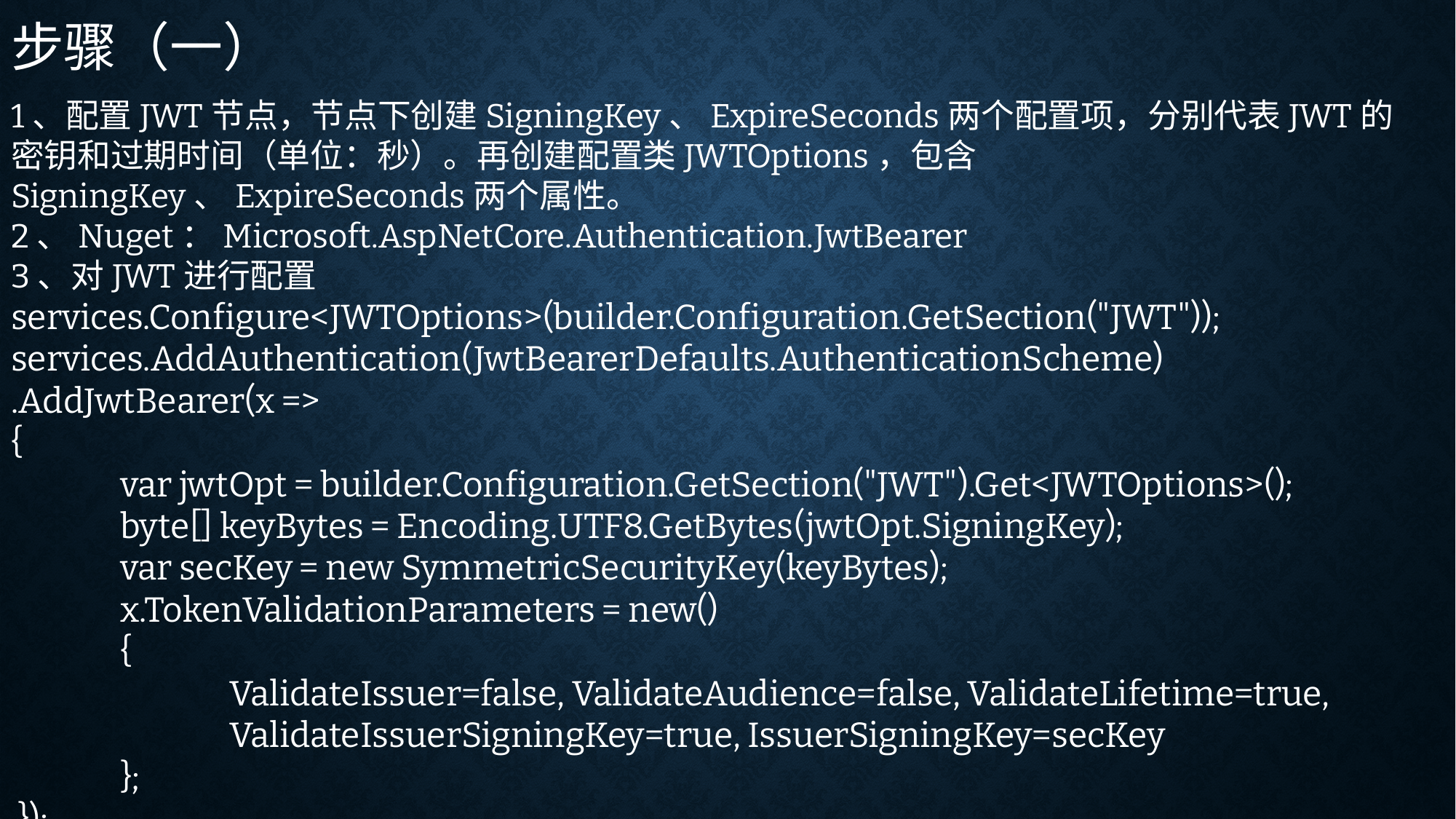

步骤（一）
1、配置JWT节点，节点下创建SigningKey、ExpireSeconds两个配置项，分别代表JWT的密钥和过期时间（单位：秒）。再创建配置类JWTOptions，包含SigningKey、ExpireSeconds两个属性。
2、Nuget：Microsoft.AspNetCore.Authentication.JwtBearer
3、对JWT进行配置
services.Configure<JWTOptions>(builder.Configuration.GetSection("JWT"));
services.AddAuthentication(JwtBearerDefaults.AuthenticationScheme)
.AddJwtBearer(x =>
{
	var jwtOpt = builder.Configuration.GetSection("JWT").Get<JWTOptions>();
	byte[] keyBytes = Encoding.UTF8.GetBytes(jwtOpt.SigningKey);
	var secKey = new SymmetricSecurityKey(keyBytes);
	x.TokenValidationParameters = new()
	{
 		ValidateIssuer=false, ValidateAudience=false, ValidateLifetime=true,
		ValidateIssuerSigningKey=true, IssuerSigningKey=secKey
 	};
 });